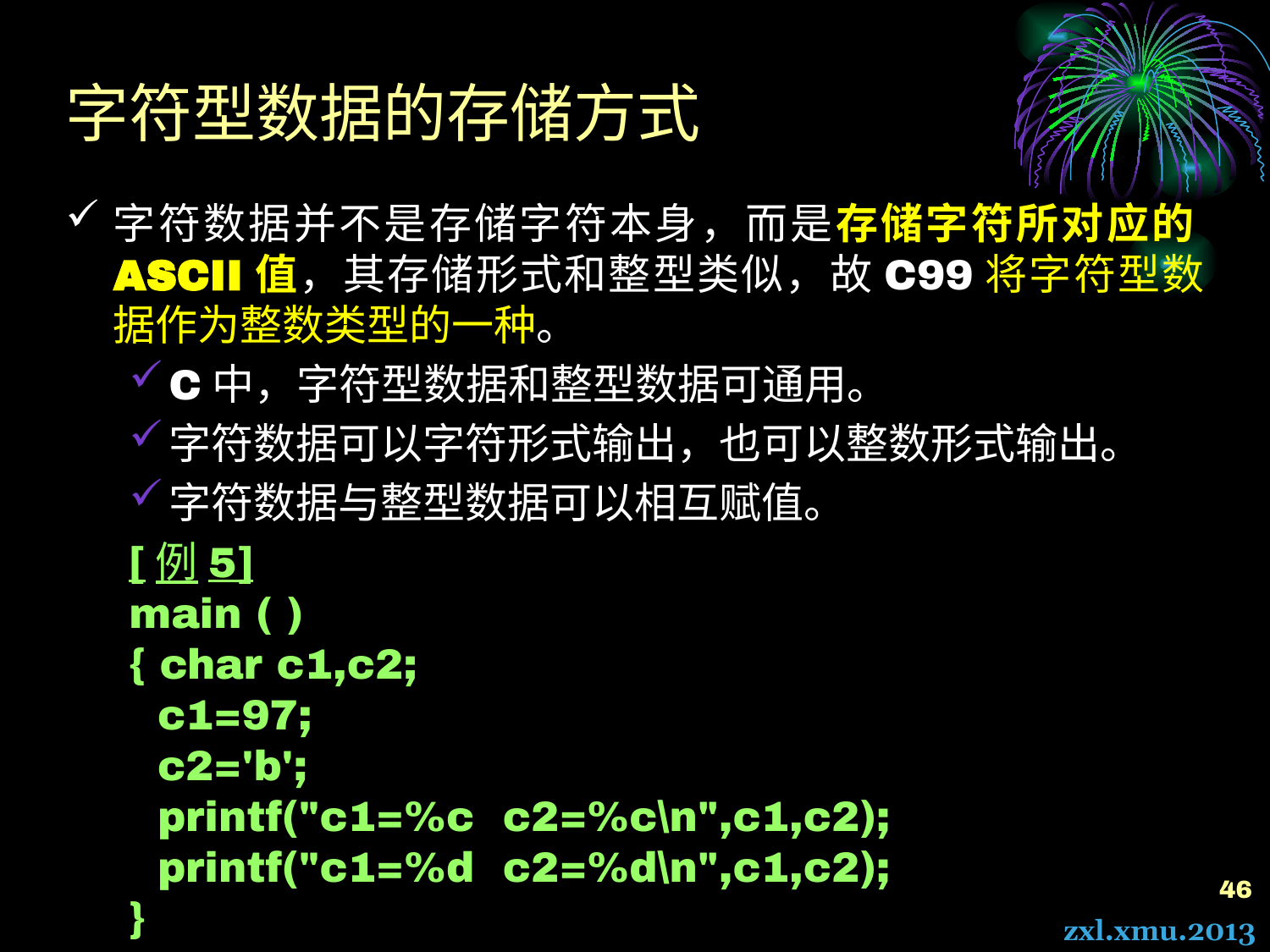

# 字符型数据的存储方式
字符数据并不是存储字符本身，而是存储字符所对应的ASCII值，其存储形式和整型类似，故C99将字符型数据作为整数类型的一种。
C中，字符型数据和整型数据可通用。
字符数据可以字符形式输出，也可以整数形式输出。
字符数据与整型数据可以相互赋值。
[例5]
main ( )
{ char c1,c2;
  c1=97;
  c2='b';
  printf("c1=%c  c2=%c\n",c1,c2);
  printf("c1=%d  c2=%d\n",c1,c2);
}
46